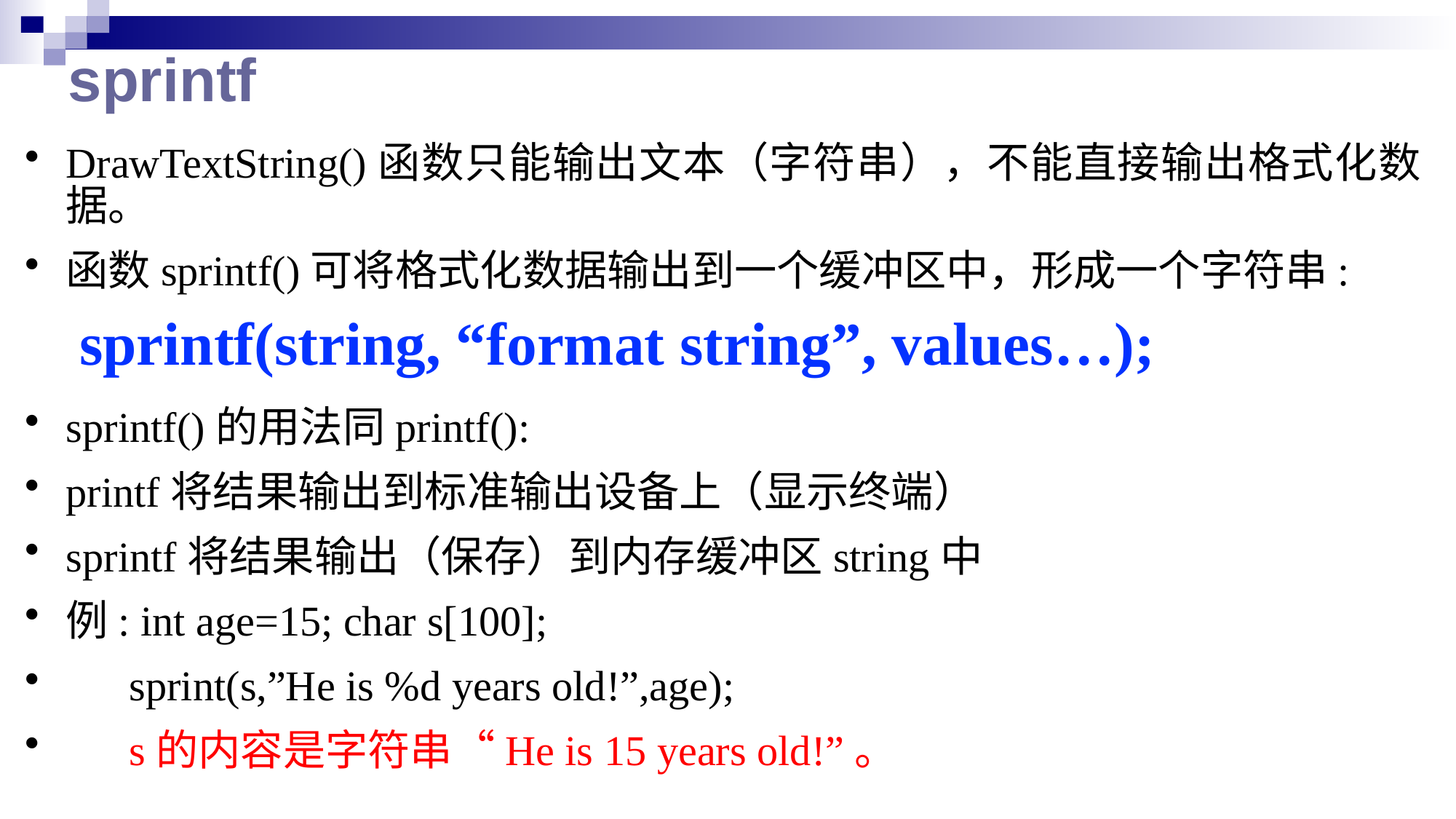

# sprintf
DrawTextString()函数只能输出文本（字符串），不能直接输出格式化数据。
函数sprintf()可将格式化数据输出到一个缓冲区中，形成一个字符串:
sprintf(string, “format string”, values…);
sprintf()的用法同printf():
printf将结果输出到标准输出设备上（显示终端）
sprintf将结果输出（保存）到内存缓冲区string中
例: int age=15; char s[100];
      sprint(s,”He is %d years old!”,age);
      s的内容是字符串“He is 15 years old!”。